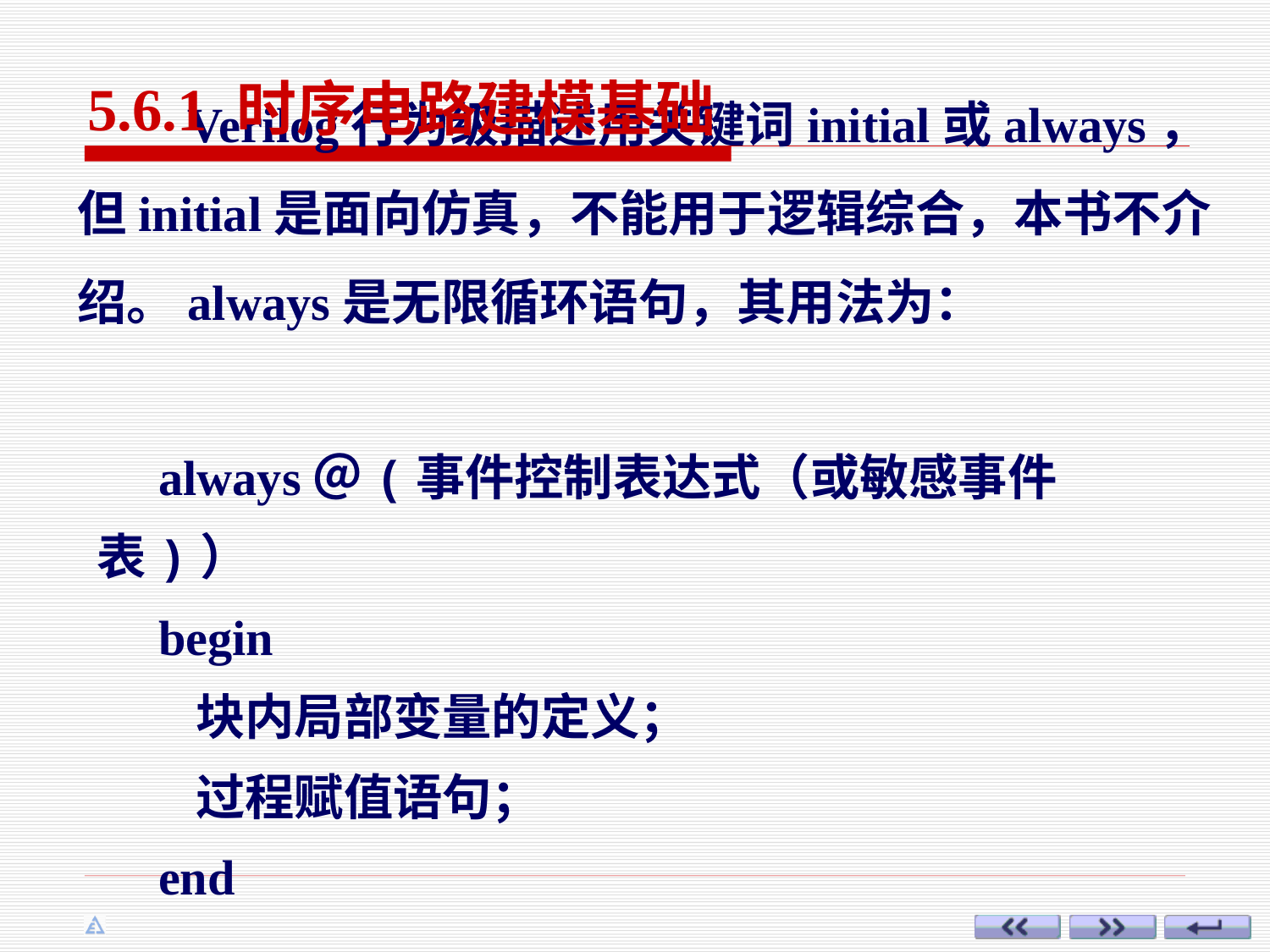

5.6.1 时序电路建模基础
　　Verilog行为级描述用关键词initial或always，但initial是面向仿真，不能用于逻辑综合，本书不介绍。always是无限循环语句，其用法为：
　always＠(事件控制表达式（或敏感事件表)）
　begin
　　块内局部变量的定义；
　　过程赋值语句；
　end